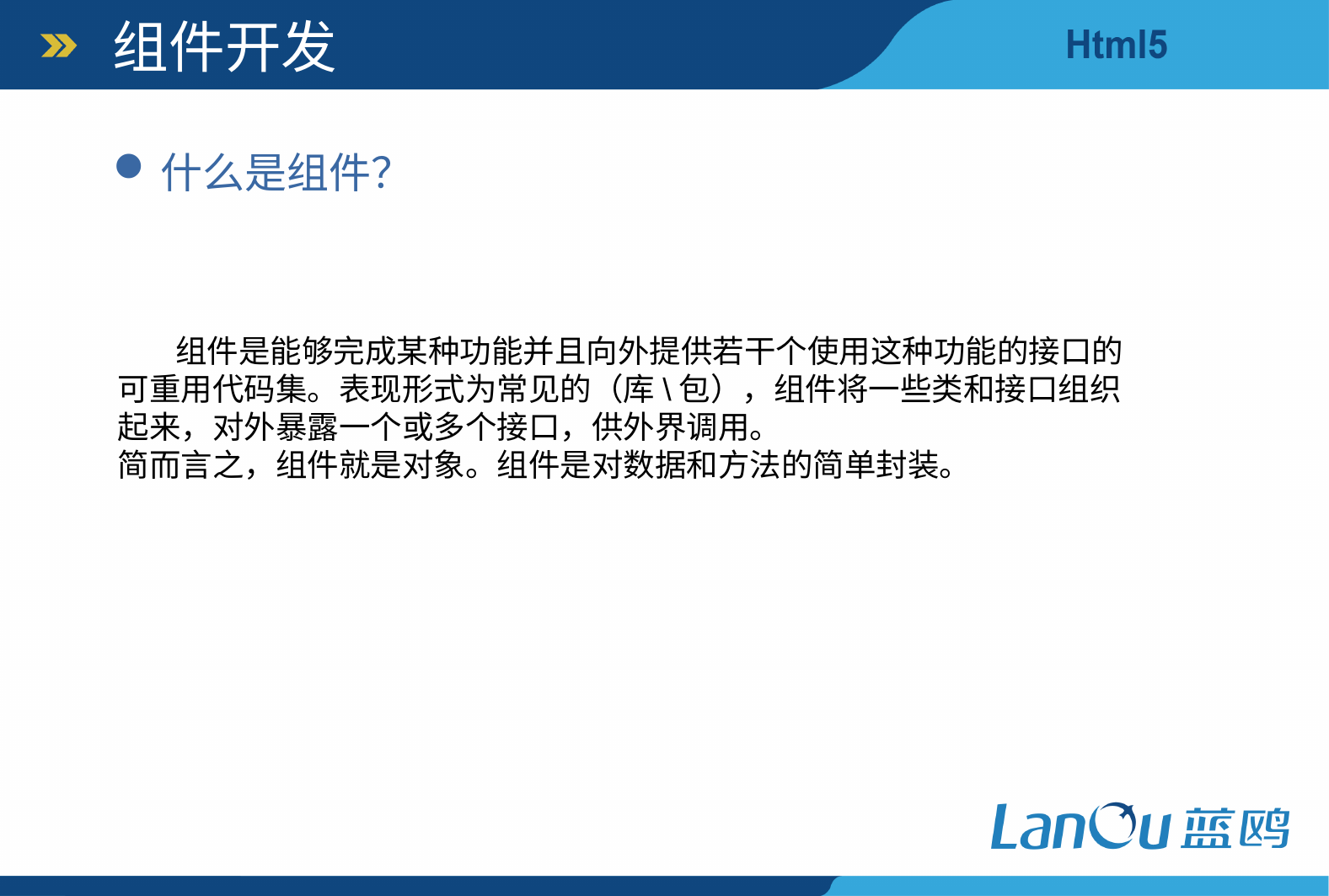

组件开发
什么是组件？
       组件是能够完成某种功能并且向外提供若干个使用这种功能的接口的可重用代码集。表现形式为常见的（库\包），组件将一些类和接口组织起来，对外暴露一个或多个接口，供外界调用。
简而言之，组件就是对象。组件是对数据和方法的简单封装。